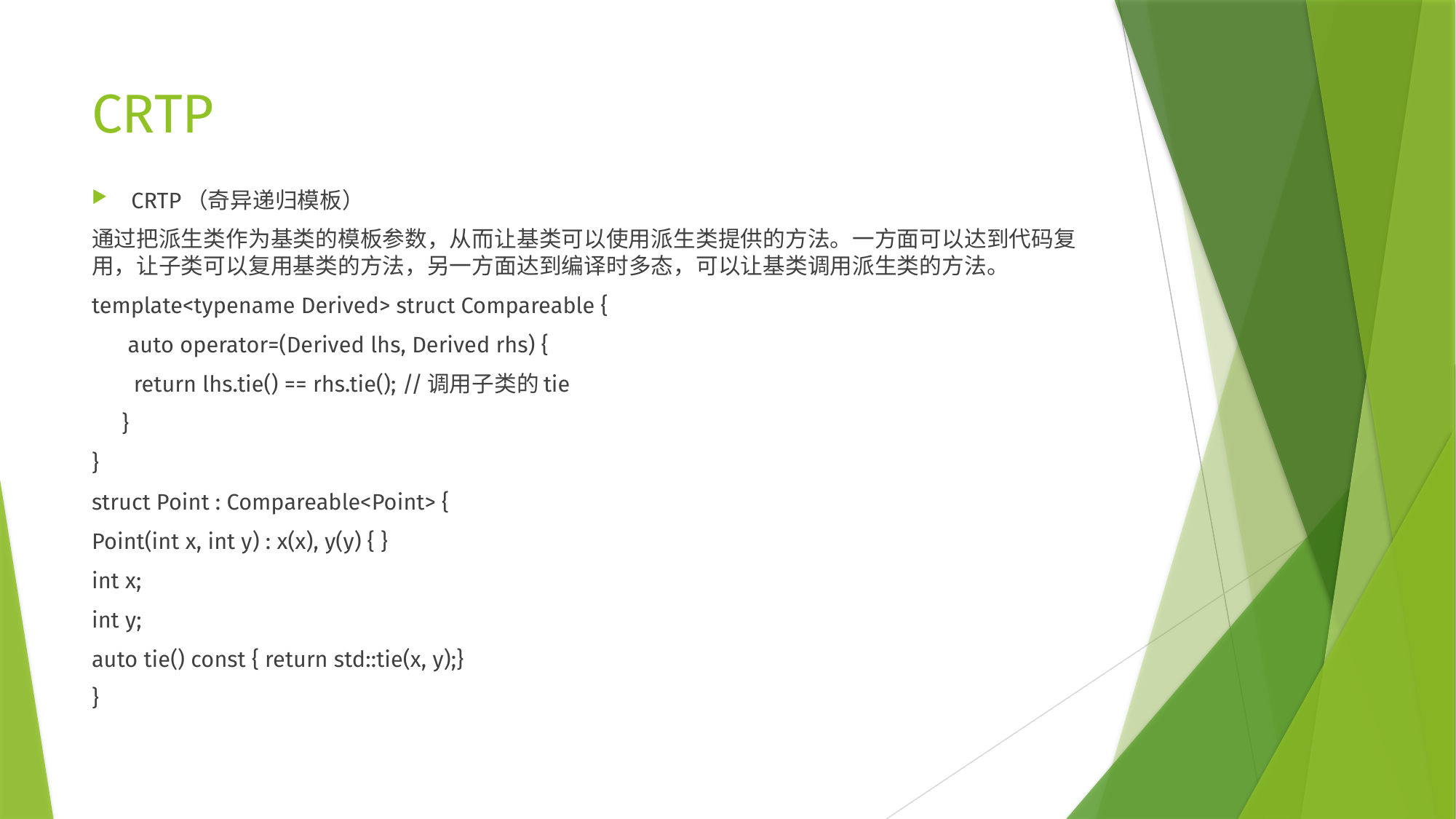

# CRTP
CRTP（奇异递归模板）
通过把派生类作为基类的模板参数，从而让基类可以使用派生类提供的方法。一方面可以达到代码复用，让子类可以复用基类的方法，另一方面达到编译时多态，可以让基类调用派生类的方法。
template<typename Derived> struct Compareable {
      auto operator=(Derived lhs, Derived rhs) {
       return lhs.tie() == rhs.tie(); //调用子类的tie
     }
}
struct Point : Compareable<Point> {
Point(int x, int y) : x(x), y(y) { }
int x;
int y;
auto tie() const { return std::tie(x, y);}
}